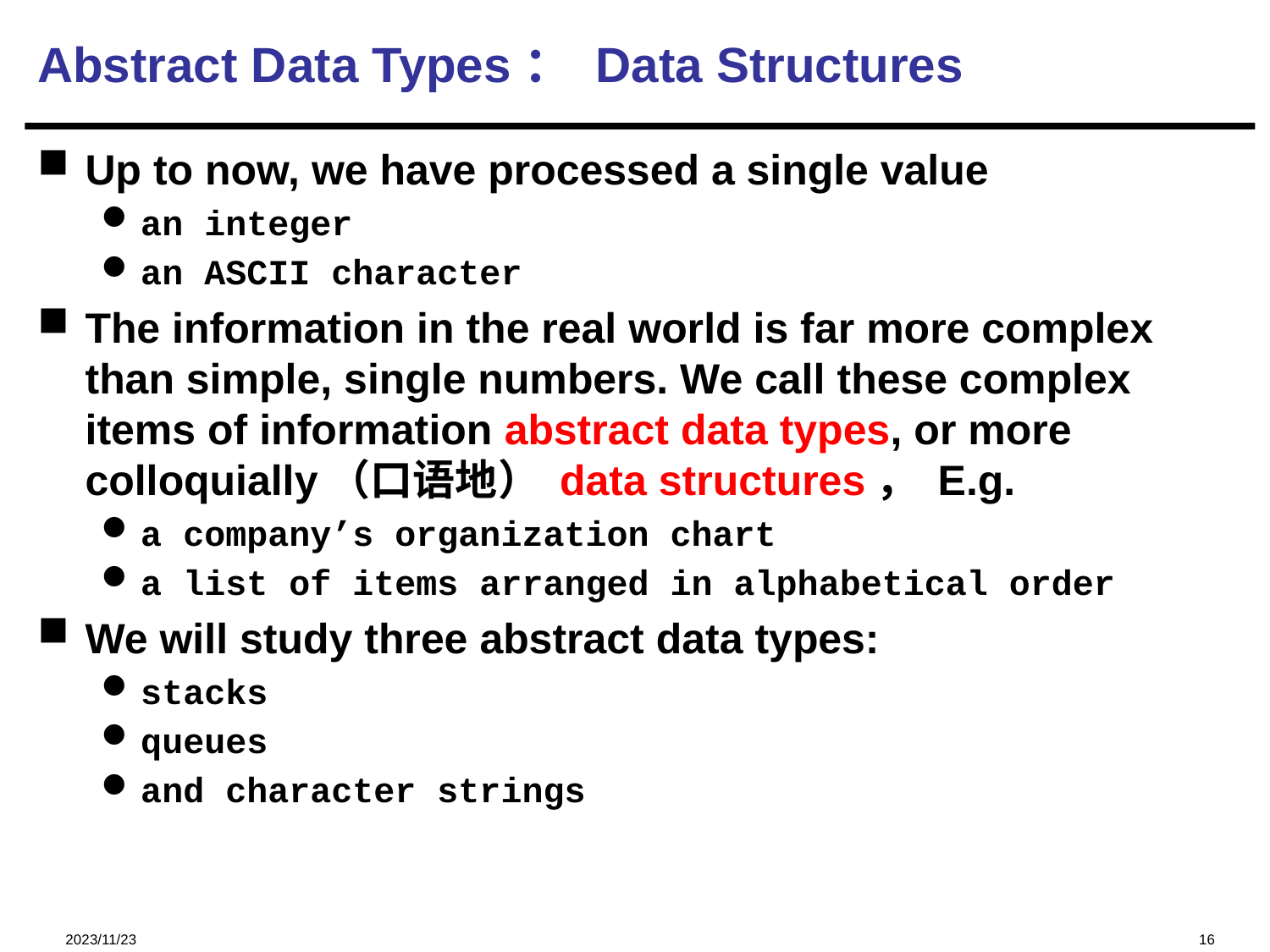

# Abstract Data Types： Data Structures
Up to now, we have processed a single value
an integer
an ASCII character
The information in the real world is far more complex than simple, single numbers. We call these complex items of information abstract data types, or more colloquially（口语地） data structures， E.g.
a company’s organization chart
a list of items arranged in alphabetical order
We will study three abstract data types:
stacks
queues
and character strings
2023/11/23
16